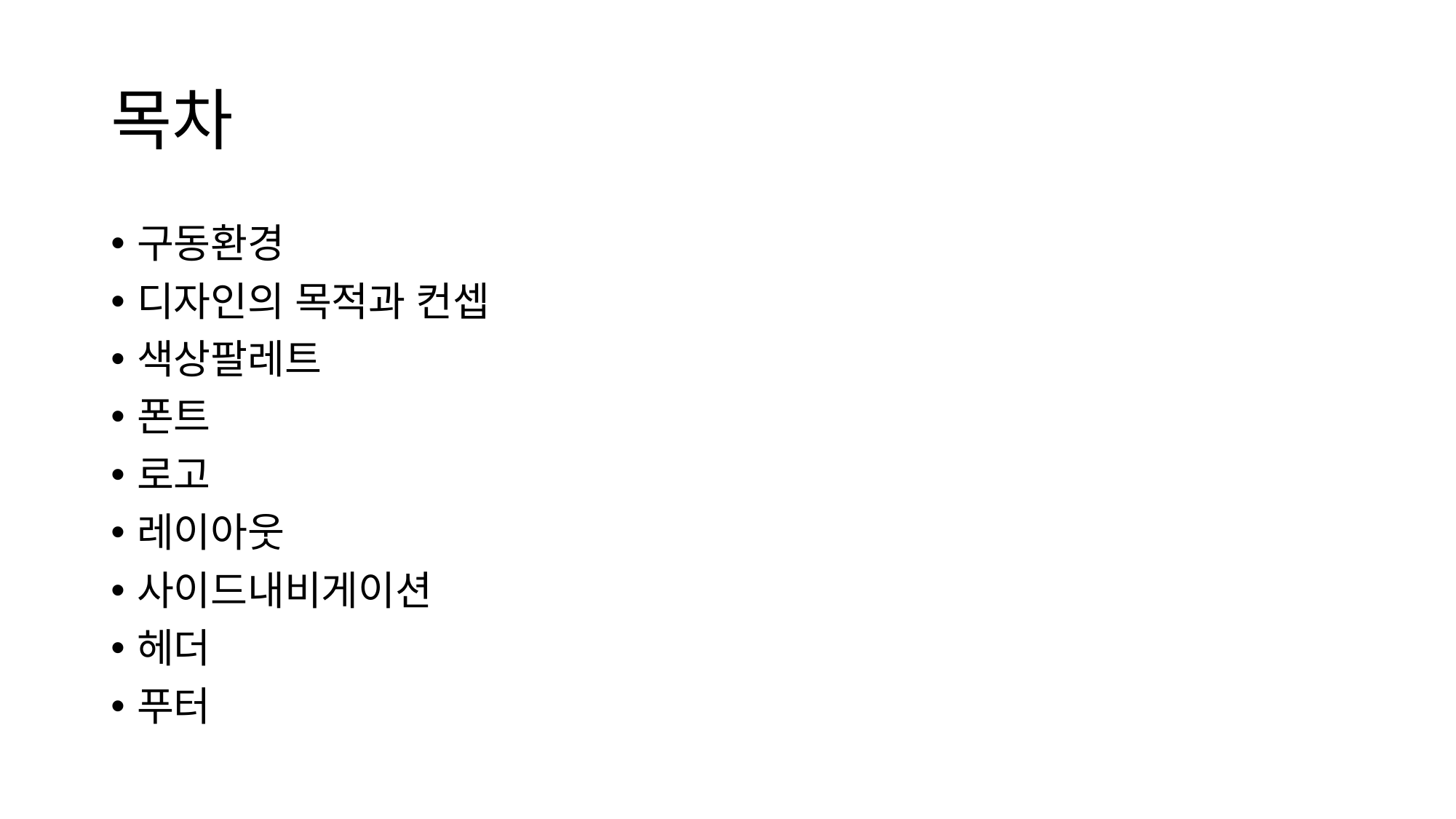

# 목차
구동환경
디자인의 목적과 컨셉
색상팔레트
폰트
로고
레이아웃
사이드내비게이션
헤더
푸터